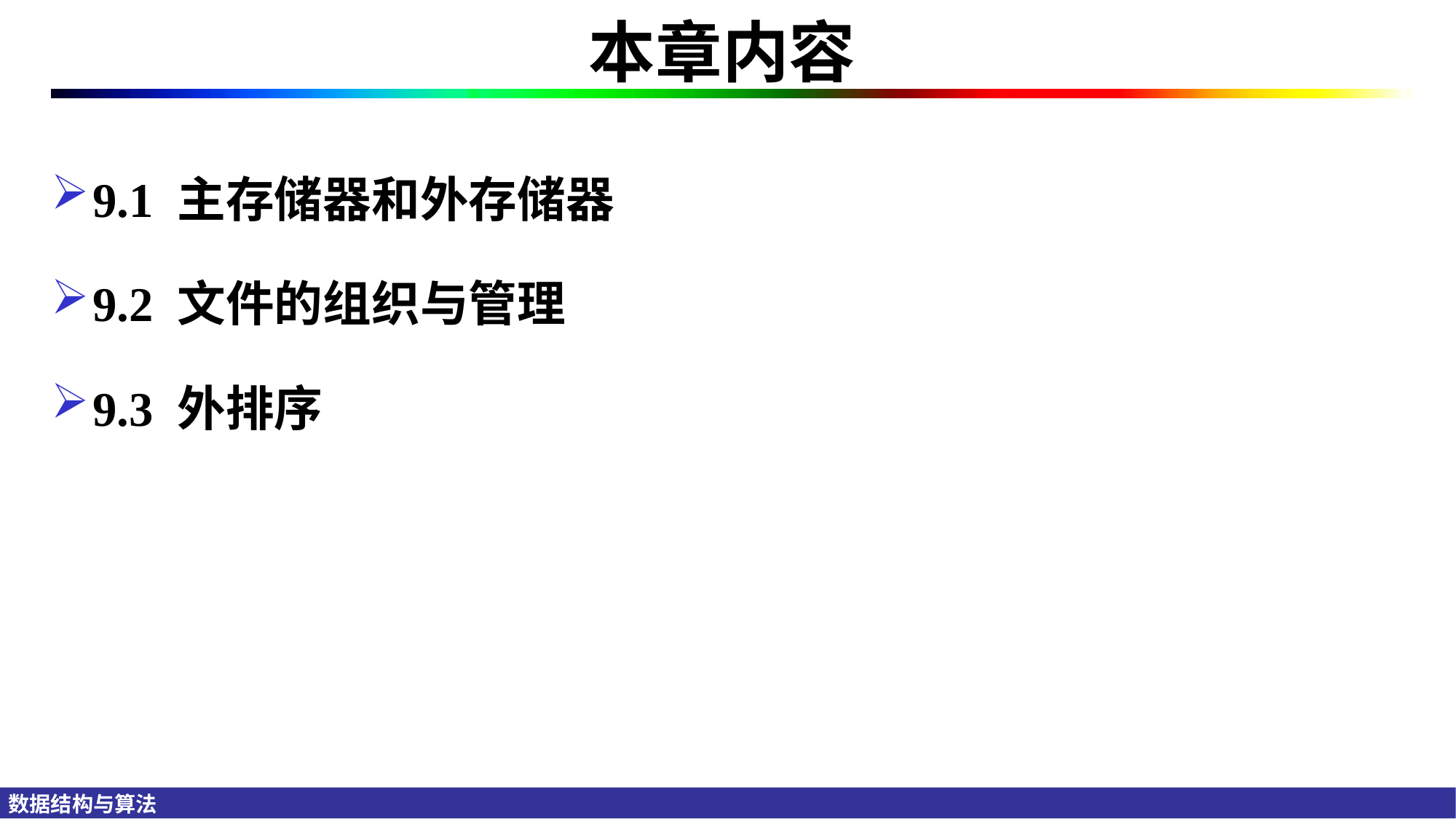

本章内容
9.1 主存储器和外存储器
9.2 文件的组织与管理
9.3 外排序